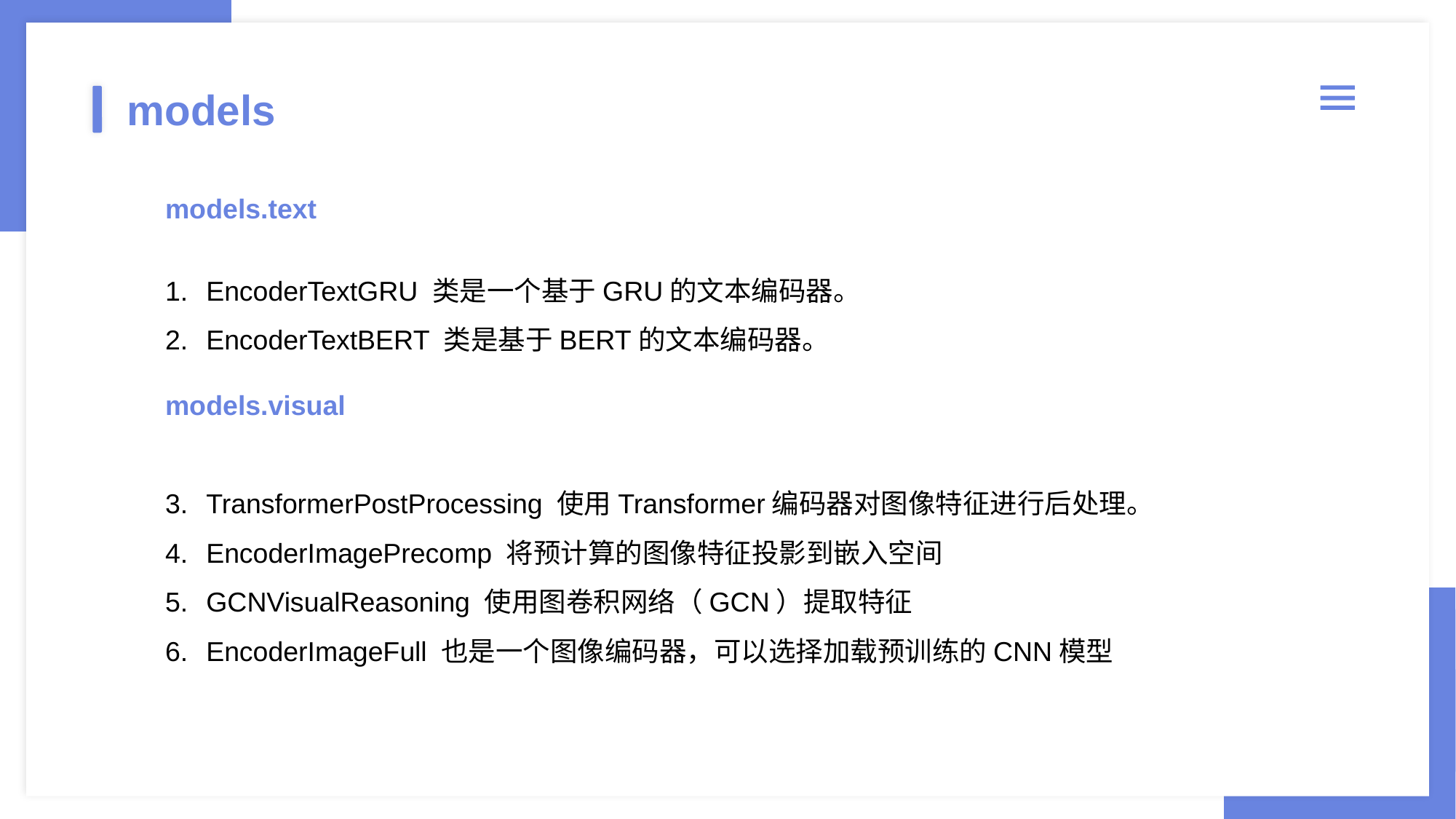

models

models.text

EncoderTextGRU 类是一个基于GRU的文本编码器。
EncoderTextBERT 类是基于BERT的文本编码器。

models.visual

TransformerPostProcessing 使用Transformer编码器对图像特征进行后处理。
EncoderImagePrecomp 将预计算的图像特征投影到嵌入空间
GCNVisualReasoning 使用图卷积网络（GCN）提取特征
EncoderImageFull 也是一个图像编码器，可以选择加载预训练的CNN模型